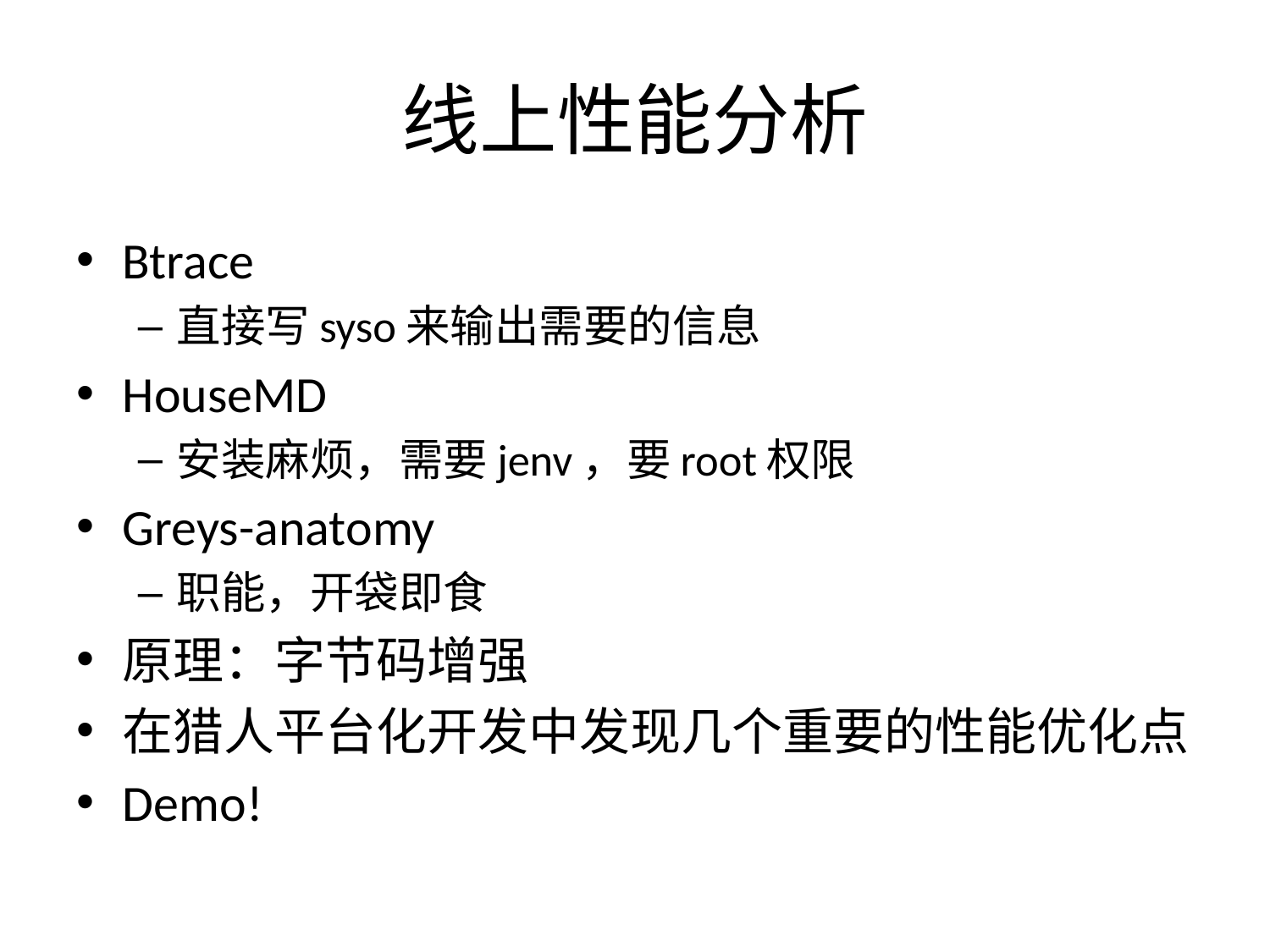

# 线上性能分析
Btrace
直接写syso来输出需要的信息
HouseMD
安装麻烦，需要jenv，要root权限
Greys-anatomy
职能，开袋即食
原理：字节码增强
在猎人平台化开发中发现几个重要的性能优化点
Demo!